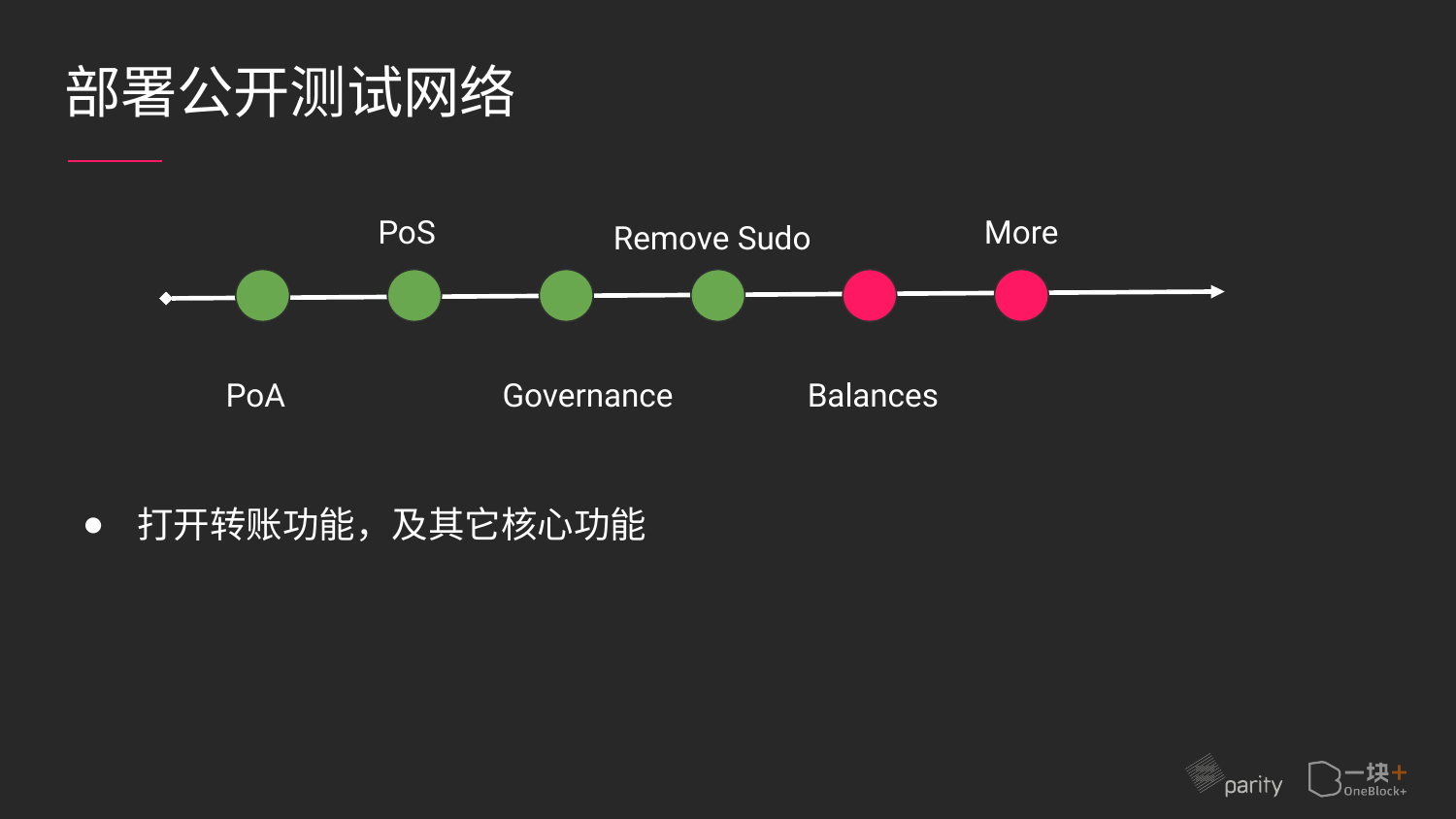

# 部署公开测试网络
PoS
More
Remove Sudo

PoA
Governance
Balances
打开转账功能，及其它核心功能